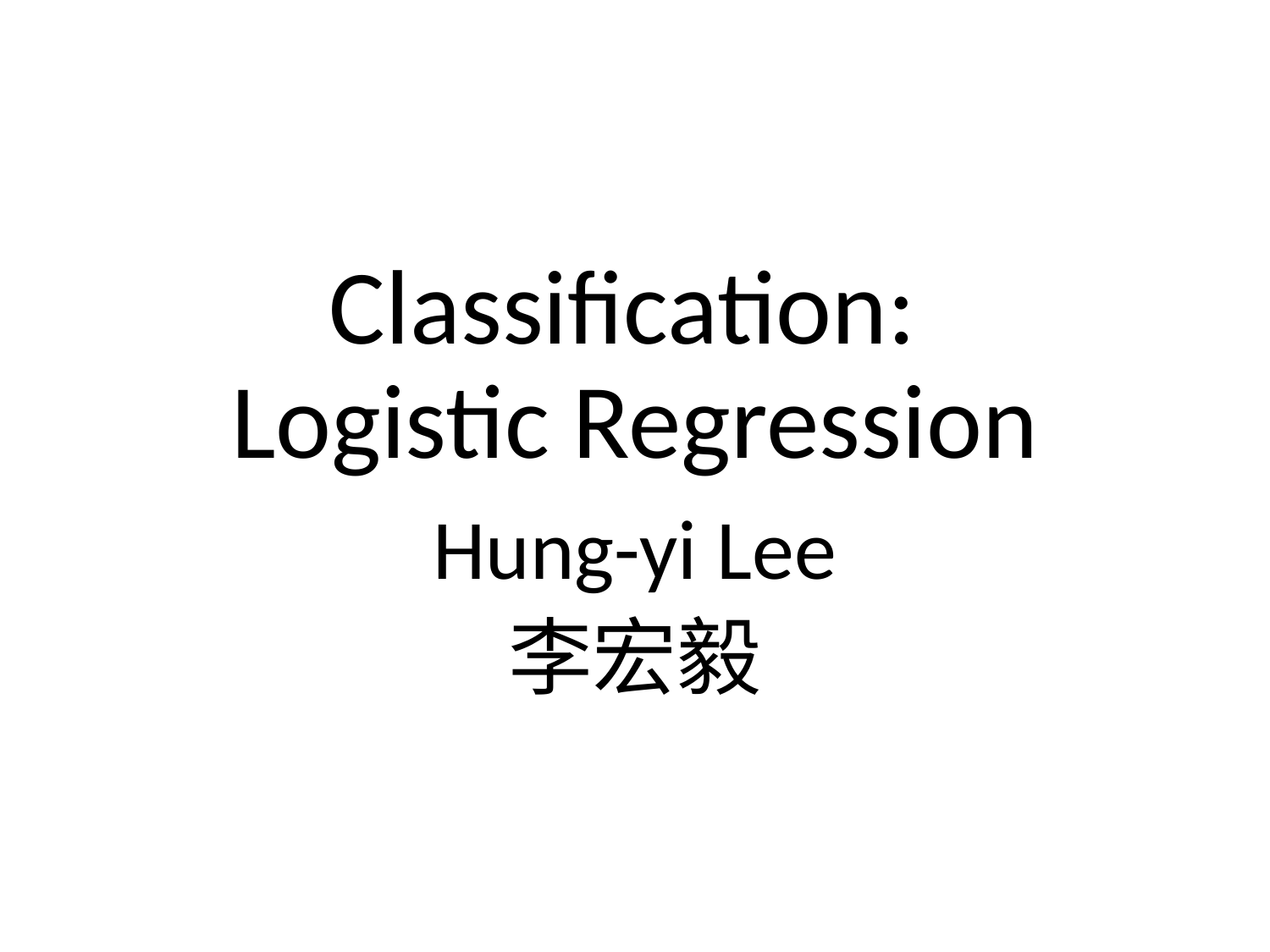

# Classification: Logistic Regression
Hung-yi Lee
李宏毅